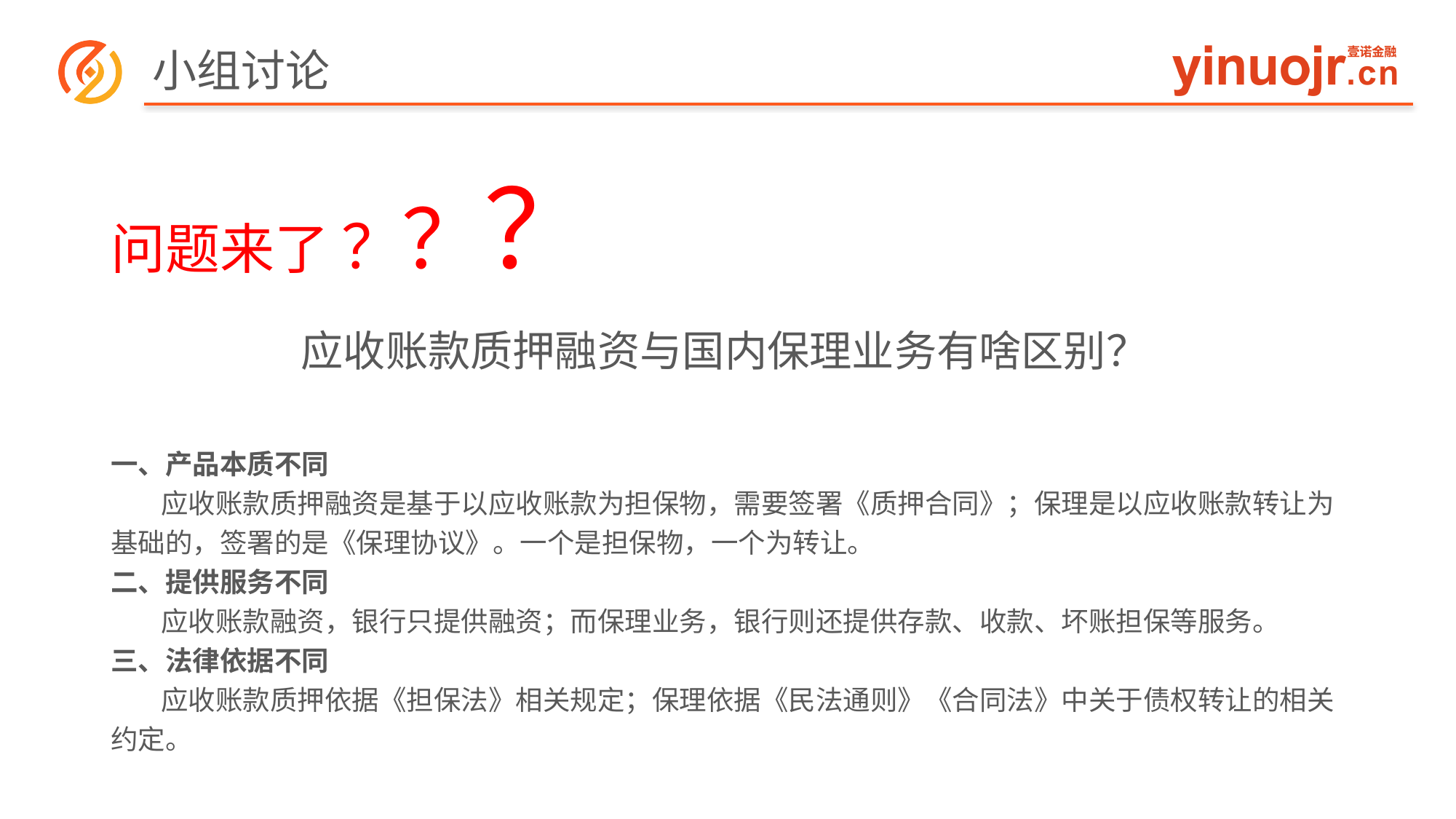

# 小组讨论
问题来了 ？？？

                   应收账款质押融资与国内保理业务有啥区别？

一、产品本质不同
       应收账款质押融资是基于以应收账款为担保物，需要签署《质押合同》；保理是以应收账款转让为基础的，签署的是《保理协议》。一个是担保物，一个为转让。
二、提供服务不同
       应收账款融资，银行只提供融资；而保理业务，银行则还提供存款、收款、坏账担保等服务。
三、法律依据不同
       应收账款质押依据《担保法》相关规定；保理依据《民法通则》《合同法》中关于债权转让的相关约定。